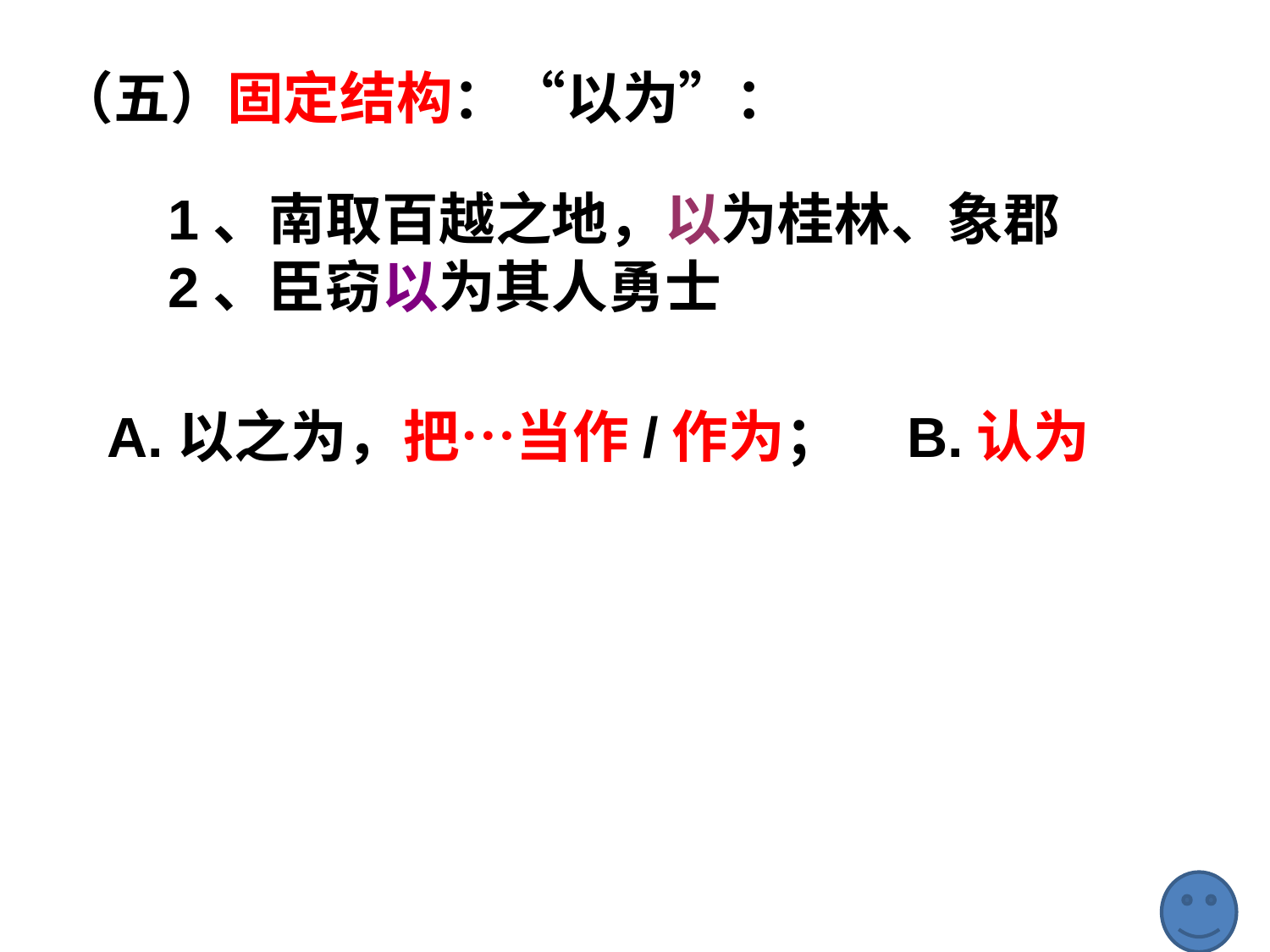

（五）固定结构：“以为”：
1、南取百越之地，以为桂林、象郡
2、臣窃以为其人勇士
A.以之为，把…当作/作为；    B.认为